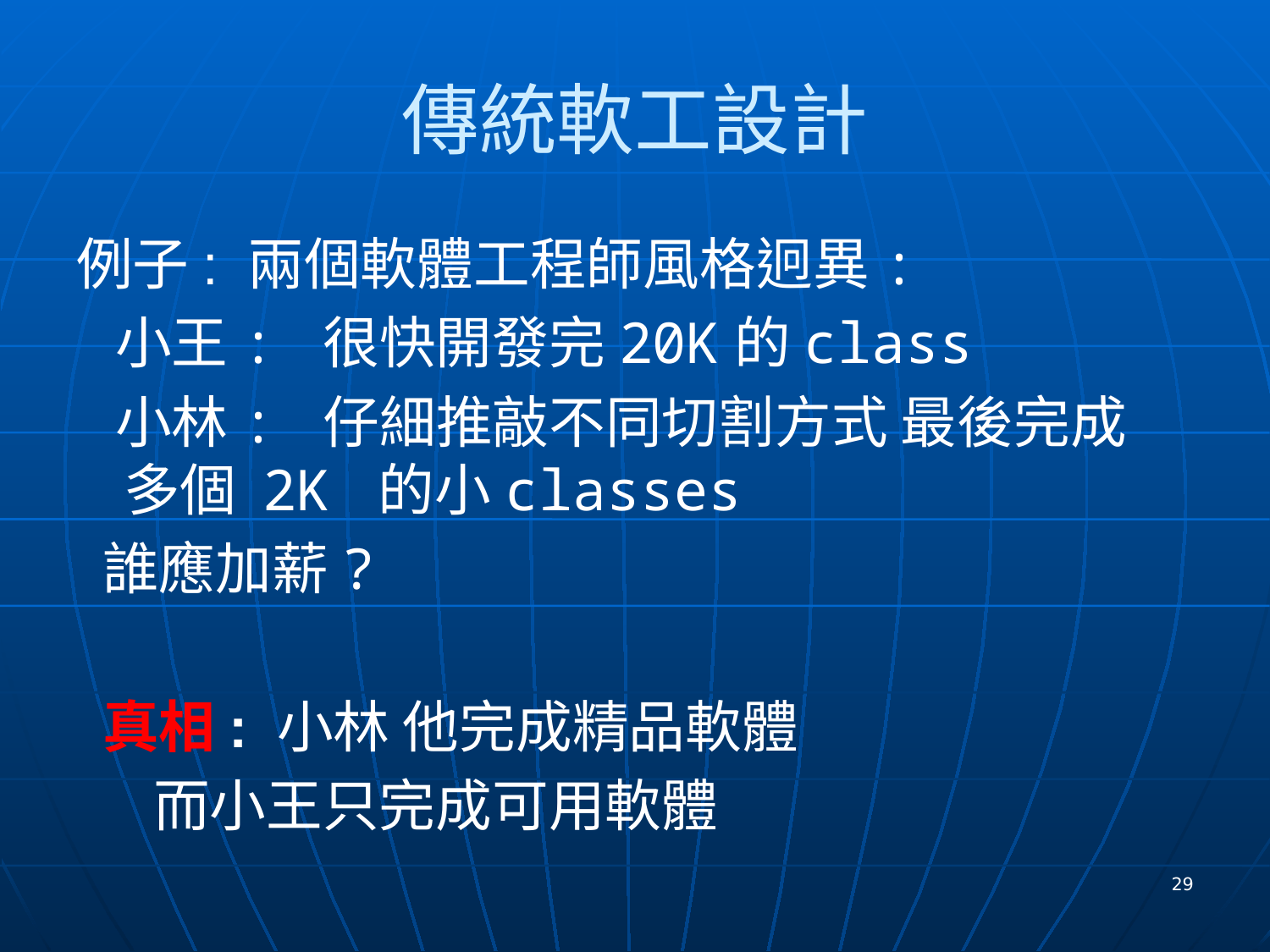

# 傳統軟工設計
例子: 兩個軟體工程師風格迥異:
  小王: 很快開發完20K的class
  小林: 仔細推敲不同切割方式 最後完成 多個 2K 的小classes
 誰應加薪?

 真相: 小林 他完成精品軟體
     而小王只完成可用軟體

29